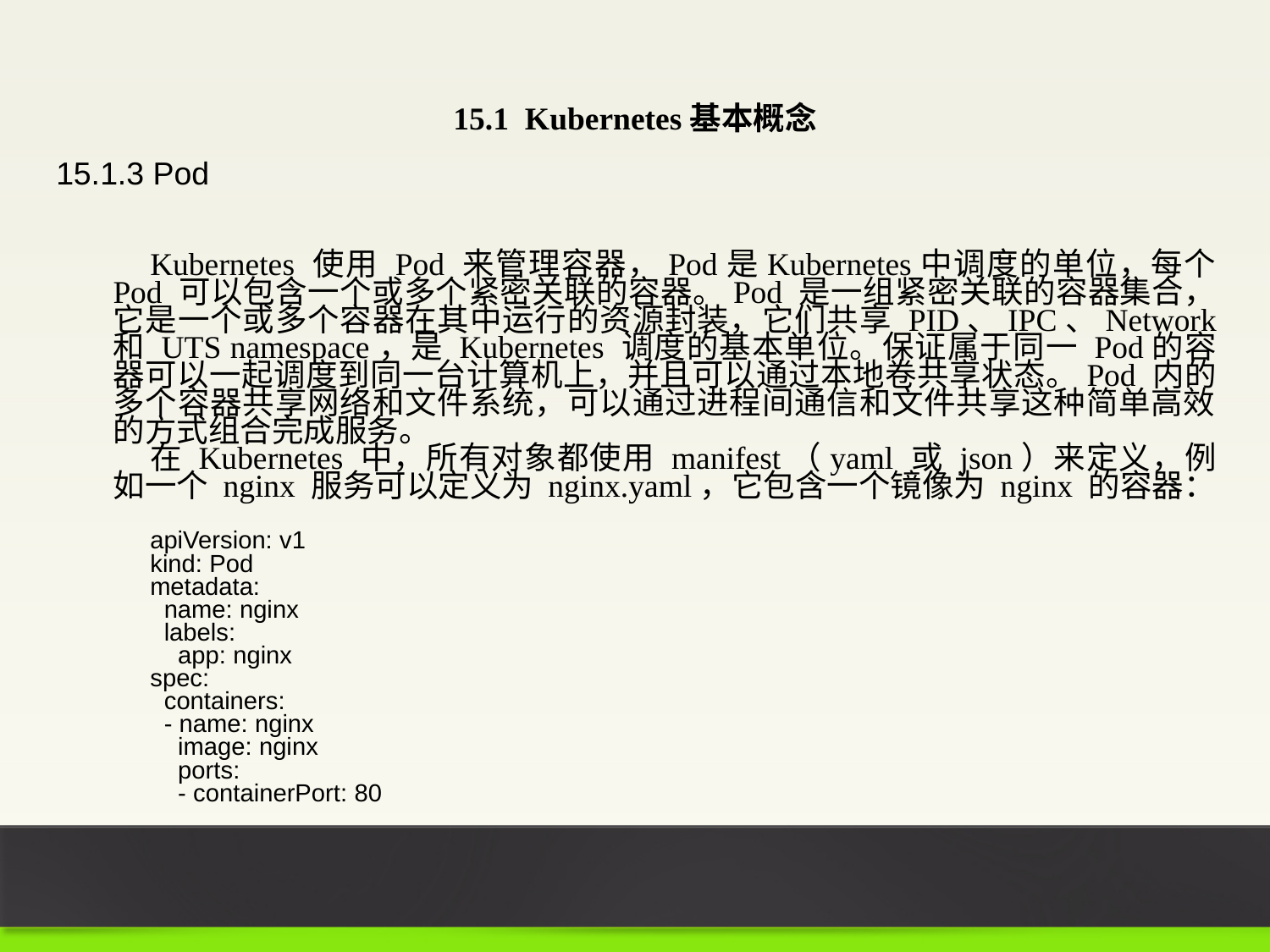

15.1  Kubernetes基本概念
15.1.3 Pod
Kubernetes 使用 Pod 来管理容器，Pod是Kubernetes中调度的单位，每个 Pod 可以包含一个或多个紧密关联的容器。Pod 是一组紧密关联的容器集合，它是一个或多个容器在其中运行的资源封装，它们共享 PID、IPC、Network 和 UTS namespace，是 Kubernetes 调度的基本单位。保证属于同一 Pod的容器可以一起调度到同一台计算机上，并且可以通过本地卷共享状态。Pod 内的多个容器共享网络和文件系统，可以通过进程间通信和文件共享这种简单高效的方式组合完成服务。
在 Kubernetes 中，所有对象都使用 manifest（yaml 或 json）来定义，例如一个 nginx 服务可以定义为 nginx.yaml，它包含一个镜像为 nginx 的容器：

apiVersion: v1
kind: Pod
metadata:
  name: nginx
  labels:
    app: nginx
spec:
  containers:
  - name: nginx
    image: nginx
    ports:
    - containerPort: 80